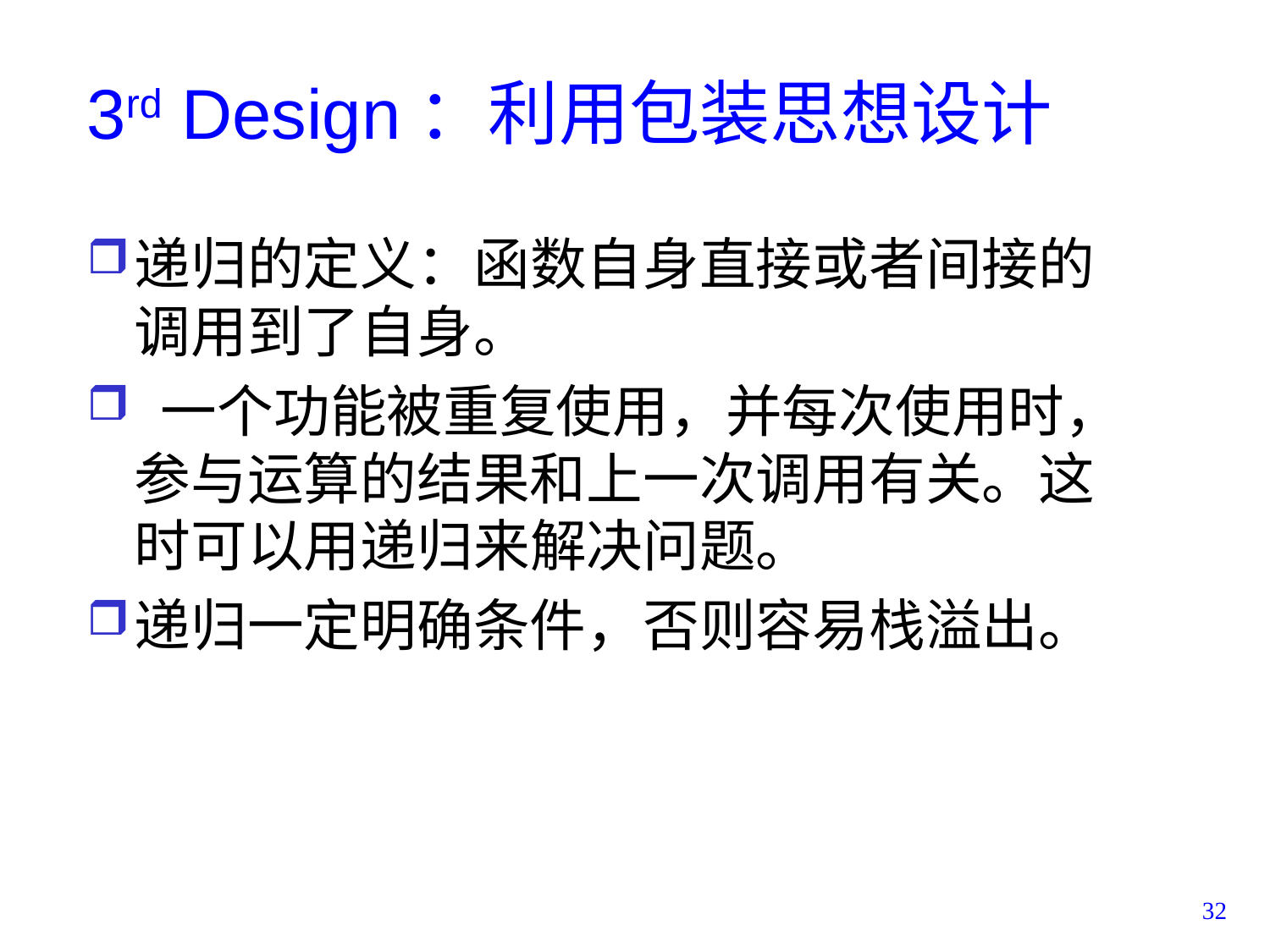

# 3rd Design：利用包装思想设计
递归的定义：函数自身直接或者间接的调用到了自身。
 一个功能被重复使用，并每次使用时，参与运算的结果和上一次调用有关。这时可以用递归来解决问题。
递归一定明确条件，否则容易栈溢出。

32